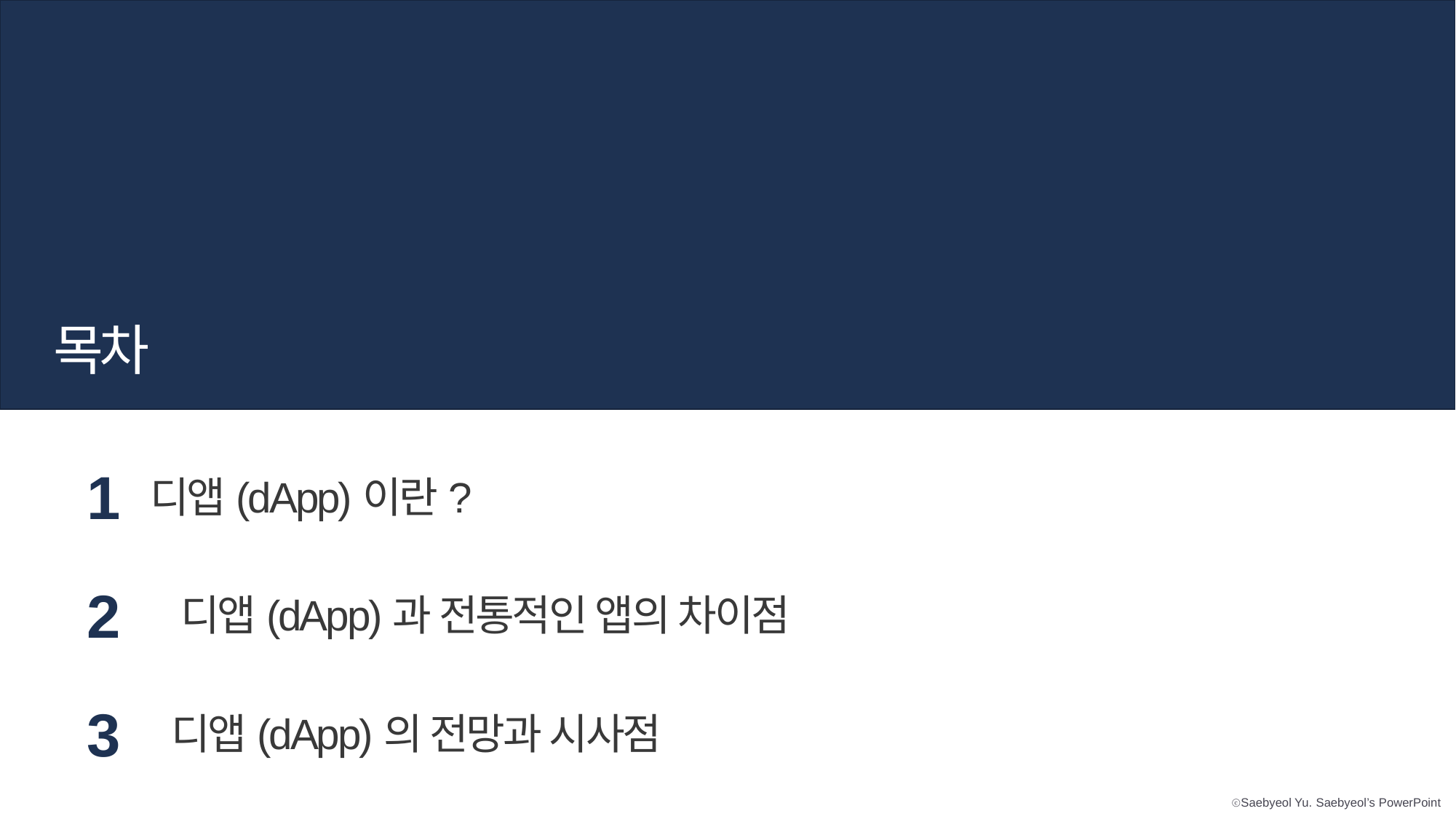

목차
1
디앱(dApp)이란?
2
디앱(dApp)과 전통적인 앱의 차이점
3
디앱(dApp)의 전망과 시사점